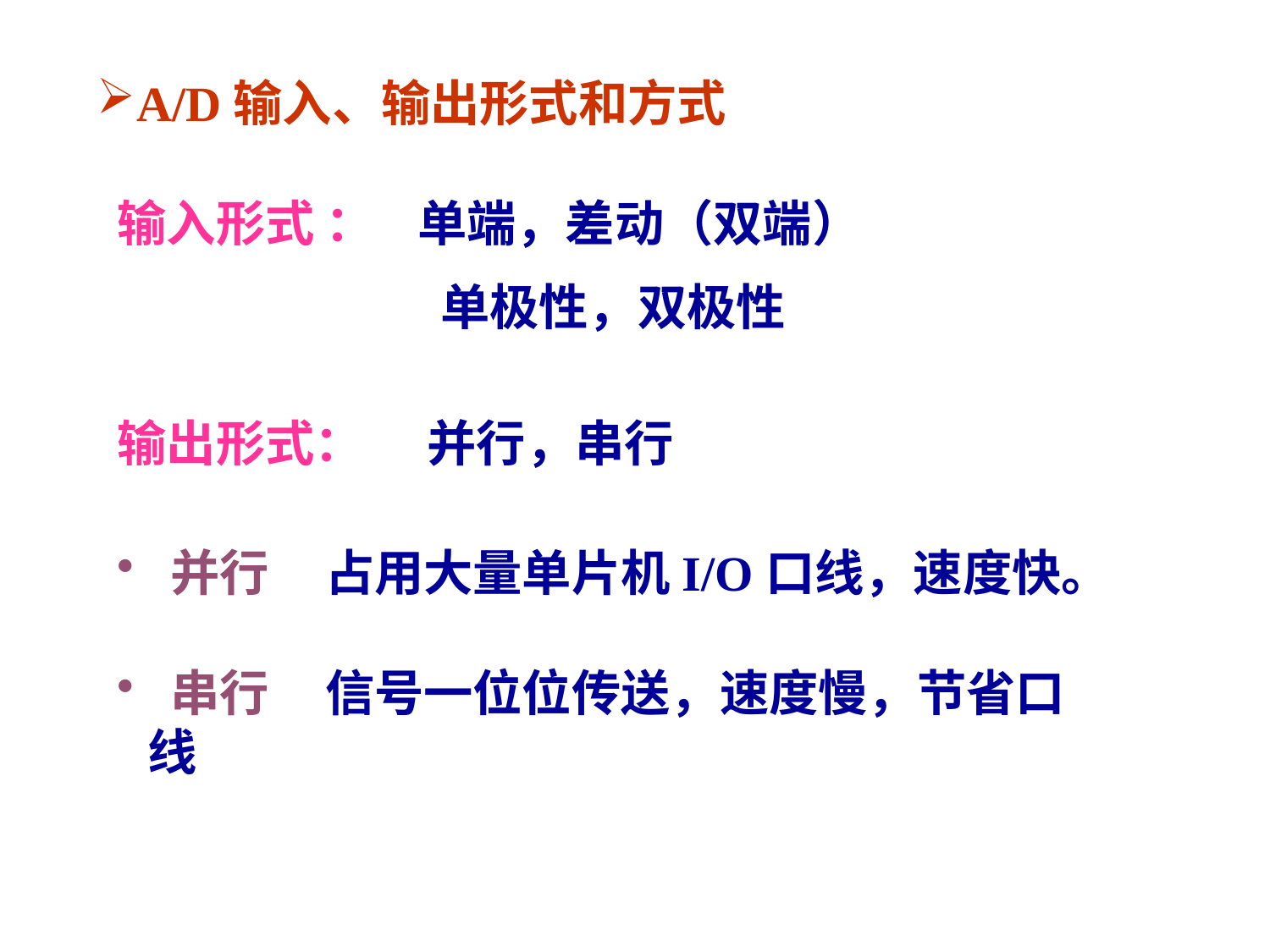

A/D输入、输出形式和方式
输入形式 ：
单端，差动（双端）
 单极性，双极性
输出形式：
并行，串行
 并行     占用大量单片机I/O口线，速度快。
 串行     信号一位位传送，速度慢，节省口线